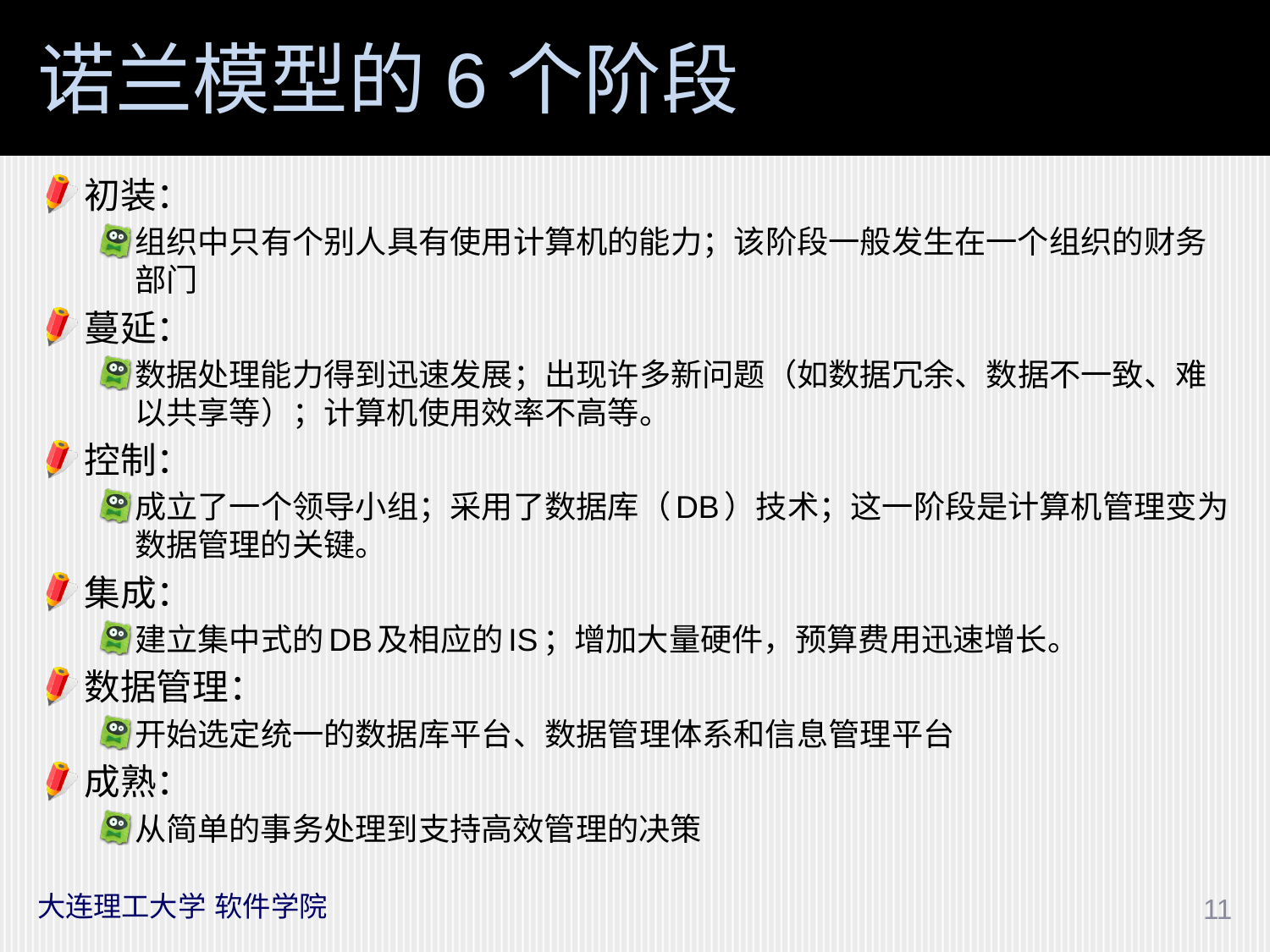

# 诺兰模型的6个阶段
初装：
组织中只有个别人具有使用计算机的能力；该阶段一般发生在一个组织的财务部门
蔓延：
数据处理能力得到迅速发展；出现许多新问题（如数据冗余、数据不一致、难以共享等）；计算机使用效率不高等。
控制：
成立了一个领导小组；采用了数据库（DB）技术；这一阶段是计算机管理变为数据管理的关键。
集成：
建立集中式的DB及相应的IS；增加大量硬件，预算费用迅速增长。
数据管理：
开始选定统一的数据库平台、数据管理体系和信息管理平台
成熟：
从简单的事务处理到支持高效管理的决策
大连理工大学 软件学院
11